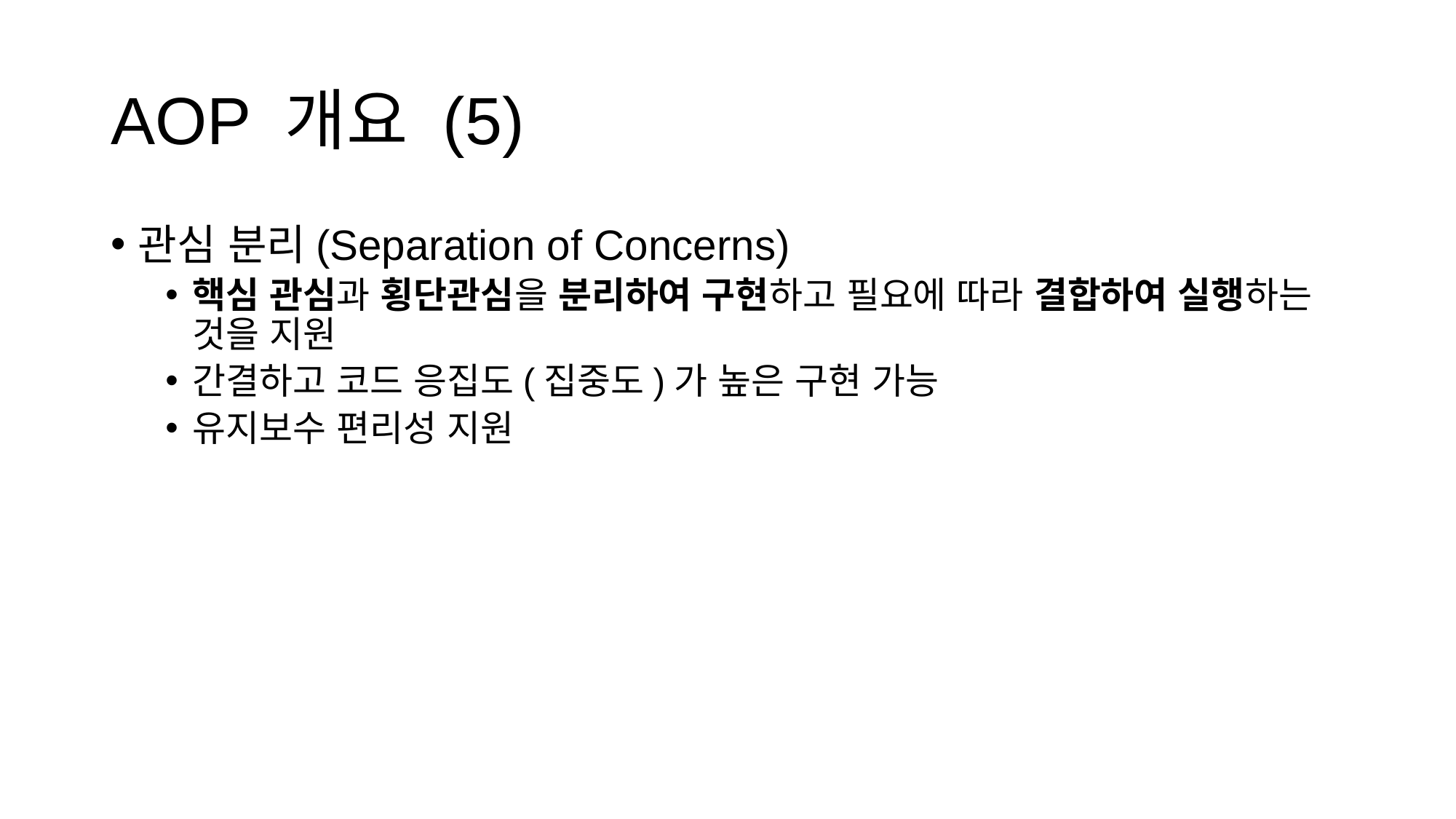

# AOP 개요 (5)
관심 분리(Separation of Concerns)
핵심 관심과 횡단관심을 분리하여 구현하고 필요에 따라 결합하여 실행하는 것을 지원
간결하고 코드 응집도(집중도)가 높은 구현 가능
유지보수 편리성 지원